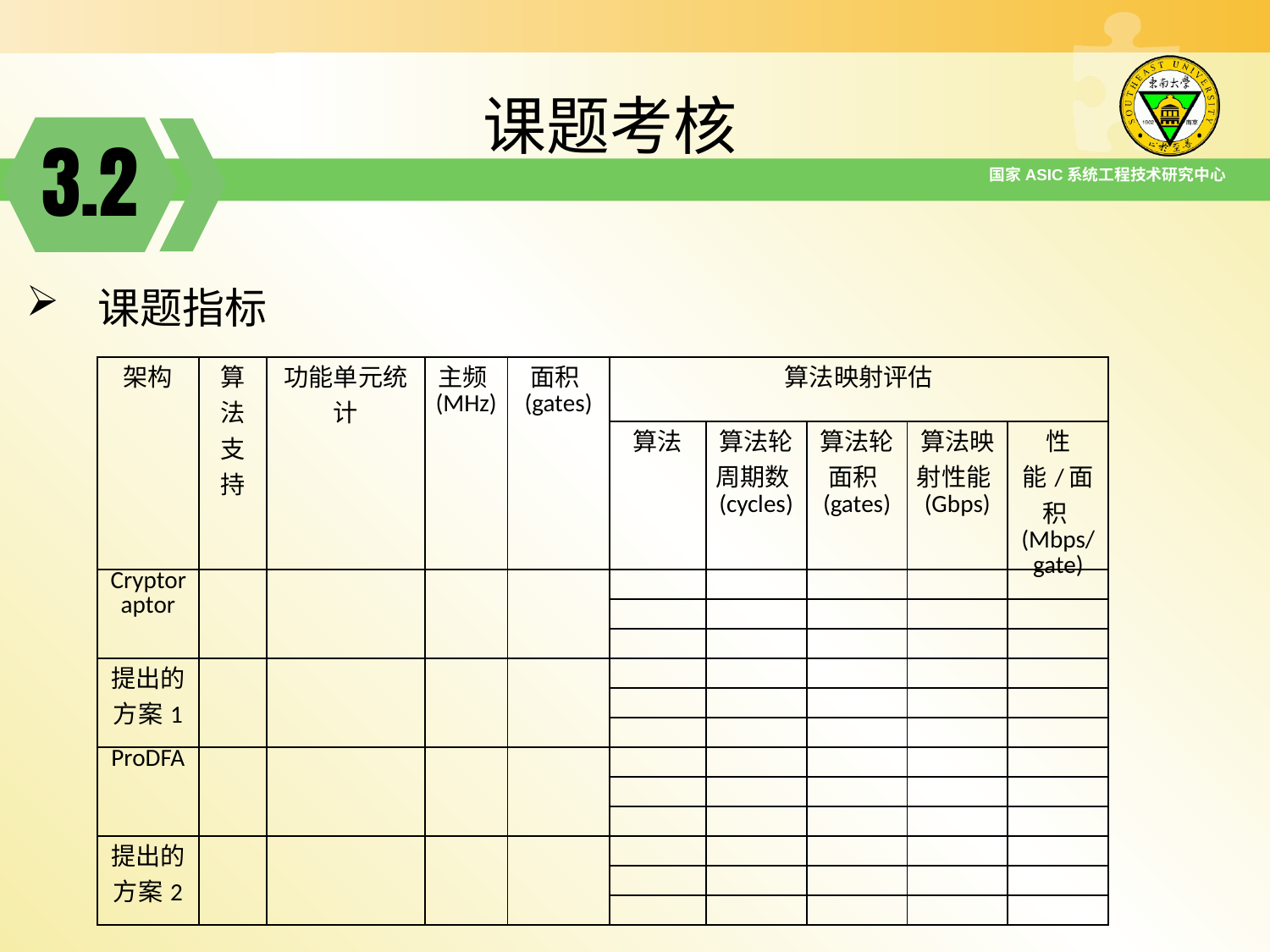

课题考核
3.2

国家ASIC系统工程技术研究中心
课题指标
| 架构 | 算法支持 | 功能单元统计 | 主频(MHz) | 面积(gates) | 算法映射评估 |  |  |  |  |
| --- | --- | --- | --- | --- | --- | --- | --- | --- | --- |
|  |  |  |  |  | 算法 | 算法轮周期数(cycles) | 算法轮面积(gates) | 算法映射性能(Gbps) | 性能/面积(Mbps/gate) |
| Cryptoraptor |  |  |  |  |  |  |  |  |  |
|  |  |  |  |  |  |  |  |  |  |
|  |  |  |  |  |  |  |  |  |  |
| 提出的方案1 |  |  |  |  |  |  |  |  |  |
|  |  |  |  |  |  |  |  |  |  |
|  |  |  |  |  |  |  |  |  |  |
| ProDFA |  |  |  |  |  |  |  |  |  |
|  |  |  |  |  |  |  |  |  |  |
|  |  |  |  |  |  |  |  |  |  |
| 提出的方案2 |  |  |  |  |  |  |  |  |  |
|  |  |  |  |  |  |  |  |  |  |
|  |  |  |  |  |  |  |  |  |  |